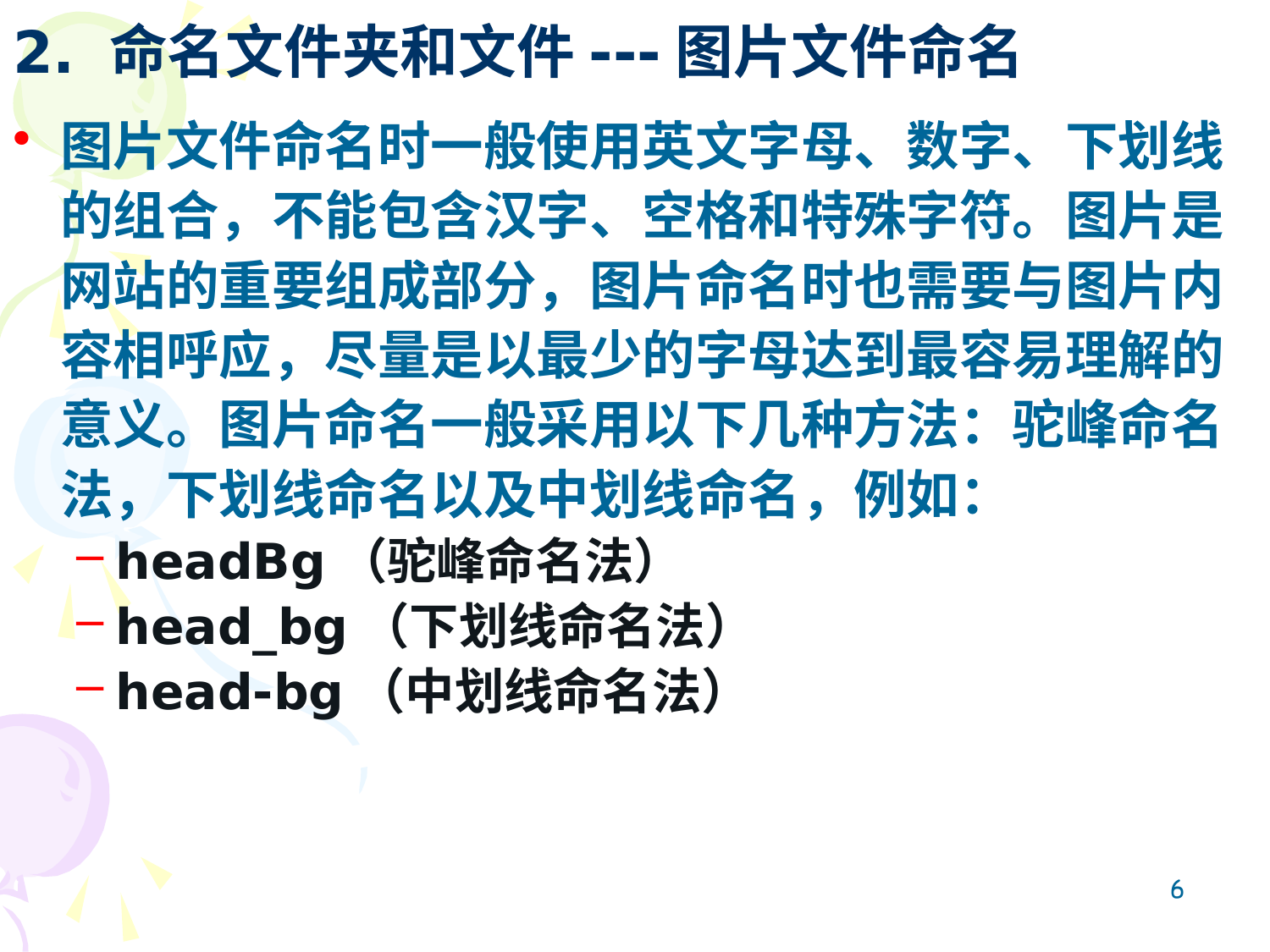

# 2. 命名文件夹和文件---图片文件命名
图片文件命名时一般使用英文字母、数字、下划线的组合，不能包含汉字、空格和特殊字符。图片是网站的重要组成部分，图片命名时也需要与图片内容相呼应，尽量是以最少的字母达到最容易理解的意义。图片命名一般采用以下几种方法：驼峰命名法，下划线命名以及中划线命名，例如：
headBg（驼峰命名法）
head_bg（下划线命名法）
head-bg（中划线命名法）

6